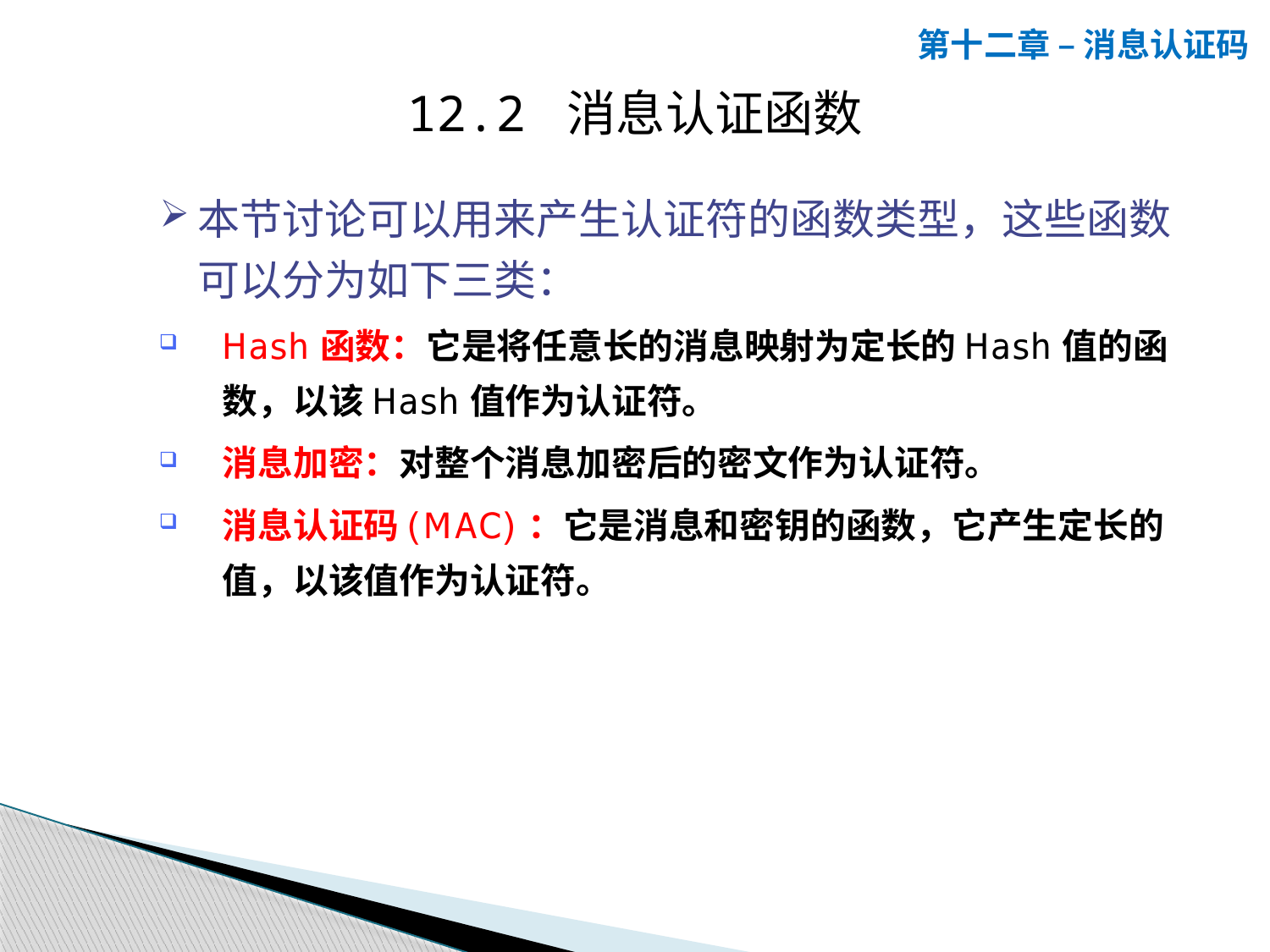

第十二章 – 消息认证码
12.2 消息认证函数
本节讨论可以用来产生认证符的函数类型，这些函数可以分为如下三类：
Hash函数：它是将任意长的消息映射为定长的Hash值的函数，以该Hash值作为认证符。
消息加密：对整个消息加密后的密文作为认证符。
消息认证码(MAC)：它是消息和密钥的函数，它产生定长的值，以该值作为认证符。